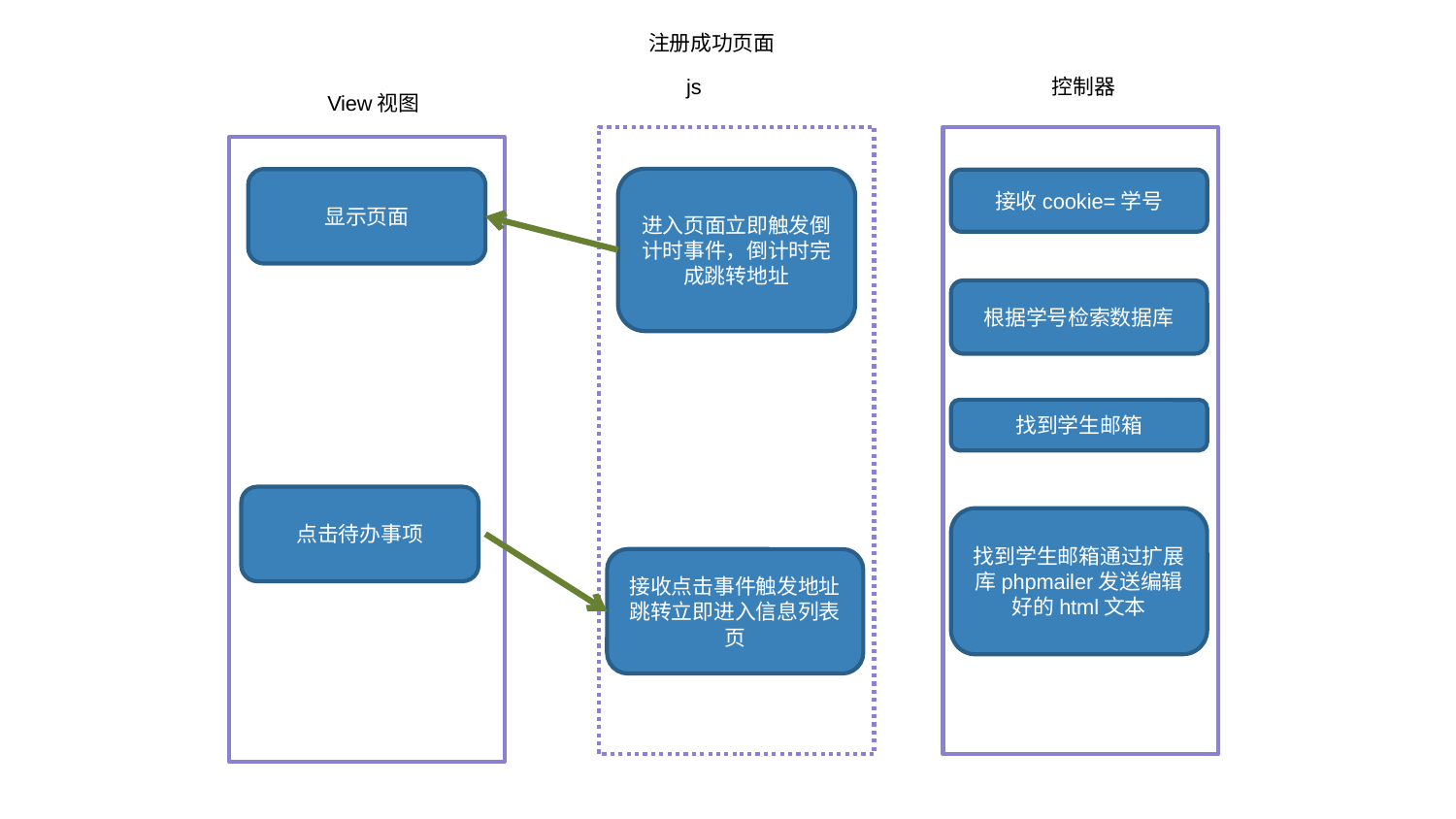

注册成功页面
js
控制器
View视图

进入页面立即触发倒计时事件，倒计时完成跳转地址
显示页面
接收cookie=学号
根据学号检索数据库
找到学生邮箱
点击待办事项
找到学生邮箱通过扩展库phpmailer发送编辑好的html文本
接收点击事件触发地址跳转立即进入信息列表页